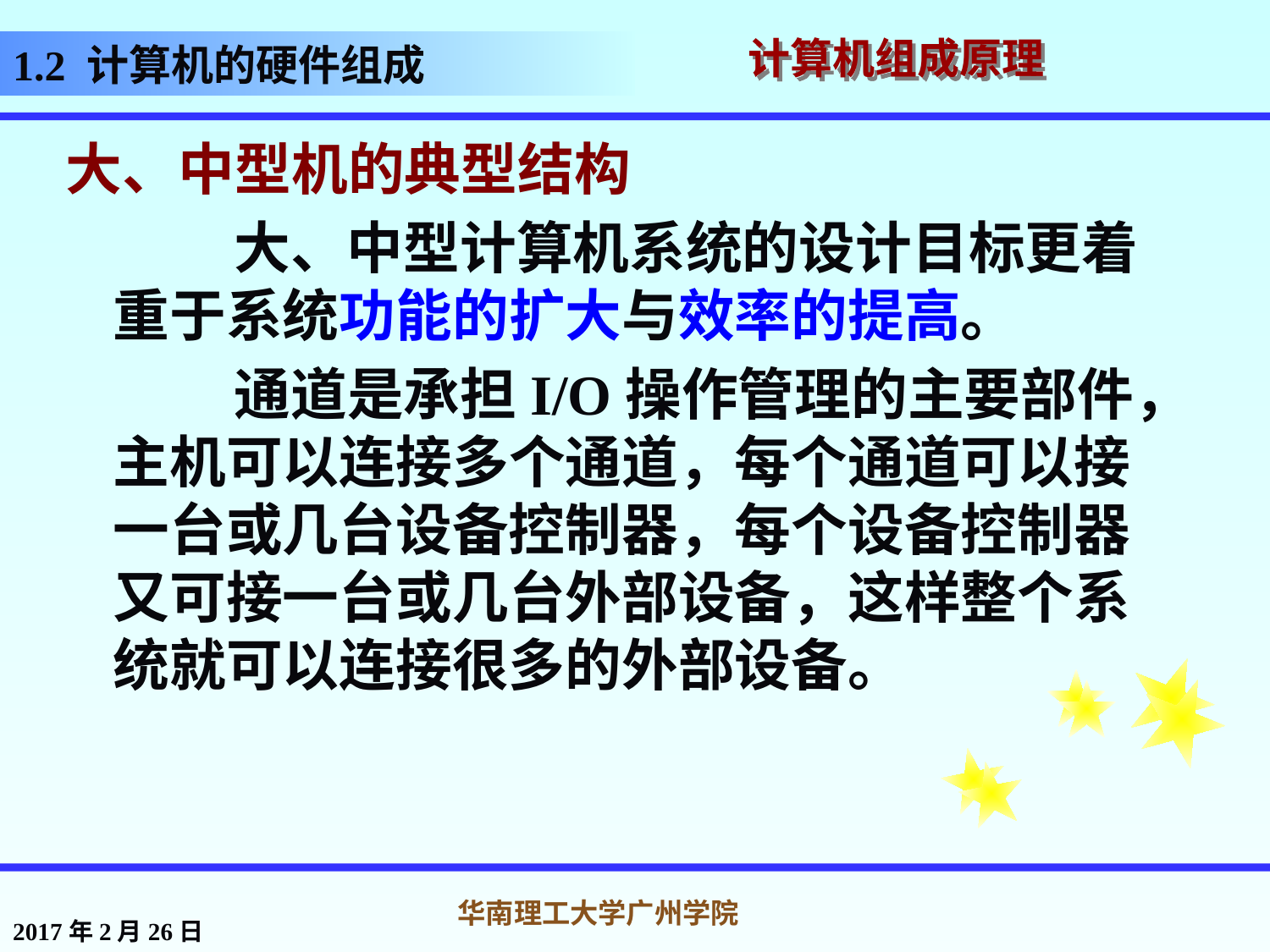

# 1.2 计算机的硬件组成
大、中型机的典型结构
            大、中型计算机系统的设计目标更着重于系统功能的扩大与效率的提高。
            通道是承担I/O操作管理的主要部件，主机可以连接多个通道，每个通道可以接一台或几台设备控制器，每个设备控制器又可接一台或几台外部设备，这样整个系统就可以连接很多的外部设备。
2017年2月26日